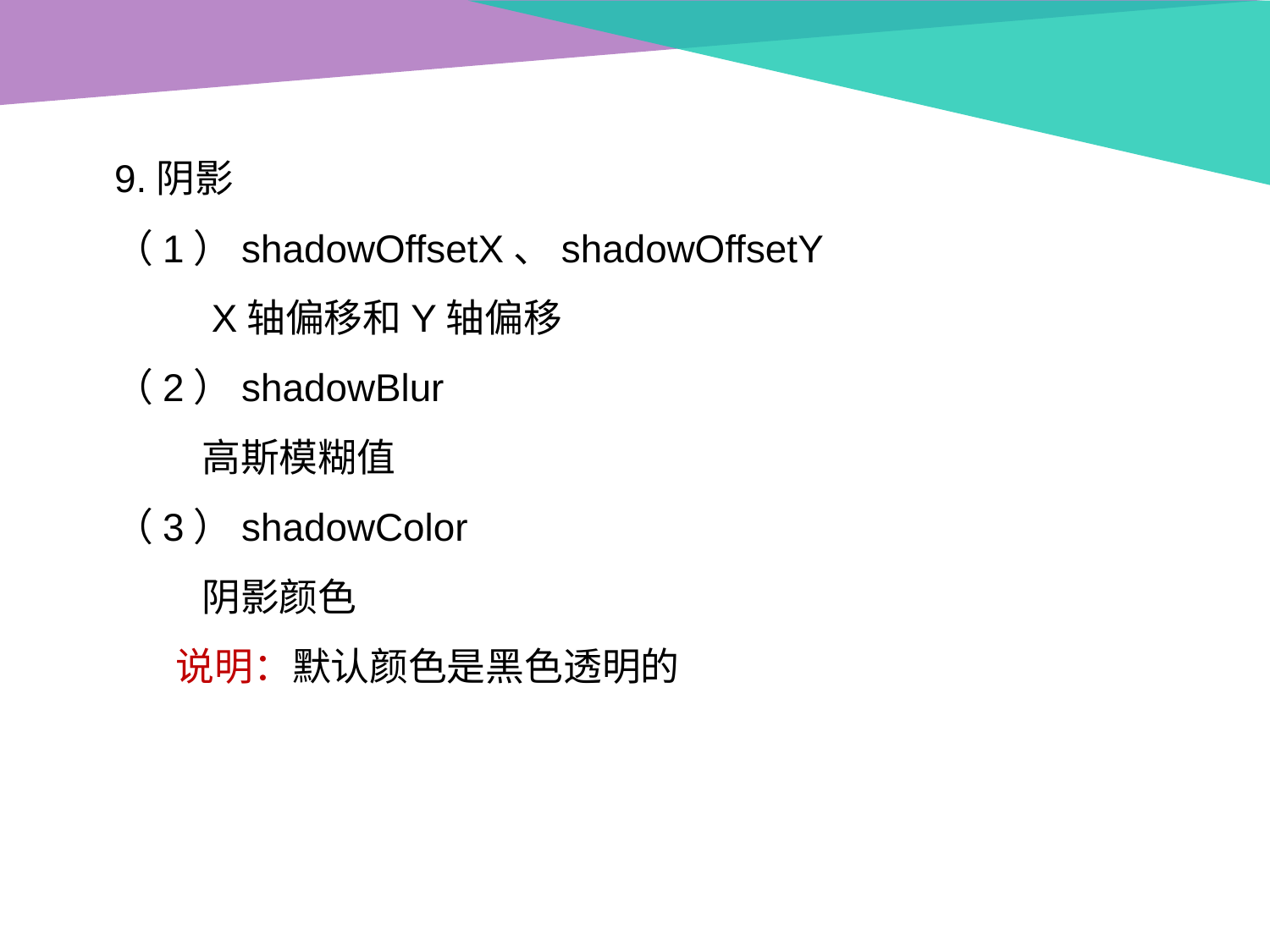

9.阴影
（1）shadowOffsetX、shadowOffsetY
         X轴偏移和Y轴偏移
（2）shadowBlur
         高斯模糊值
（3）shadowColor
         阴影颜色
      说明：默认颜色是黑色透明的